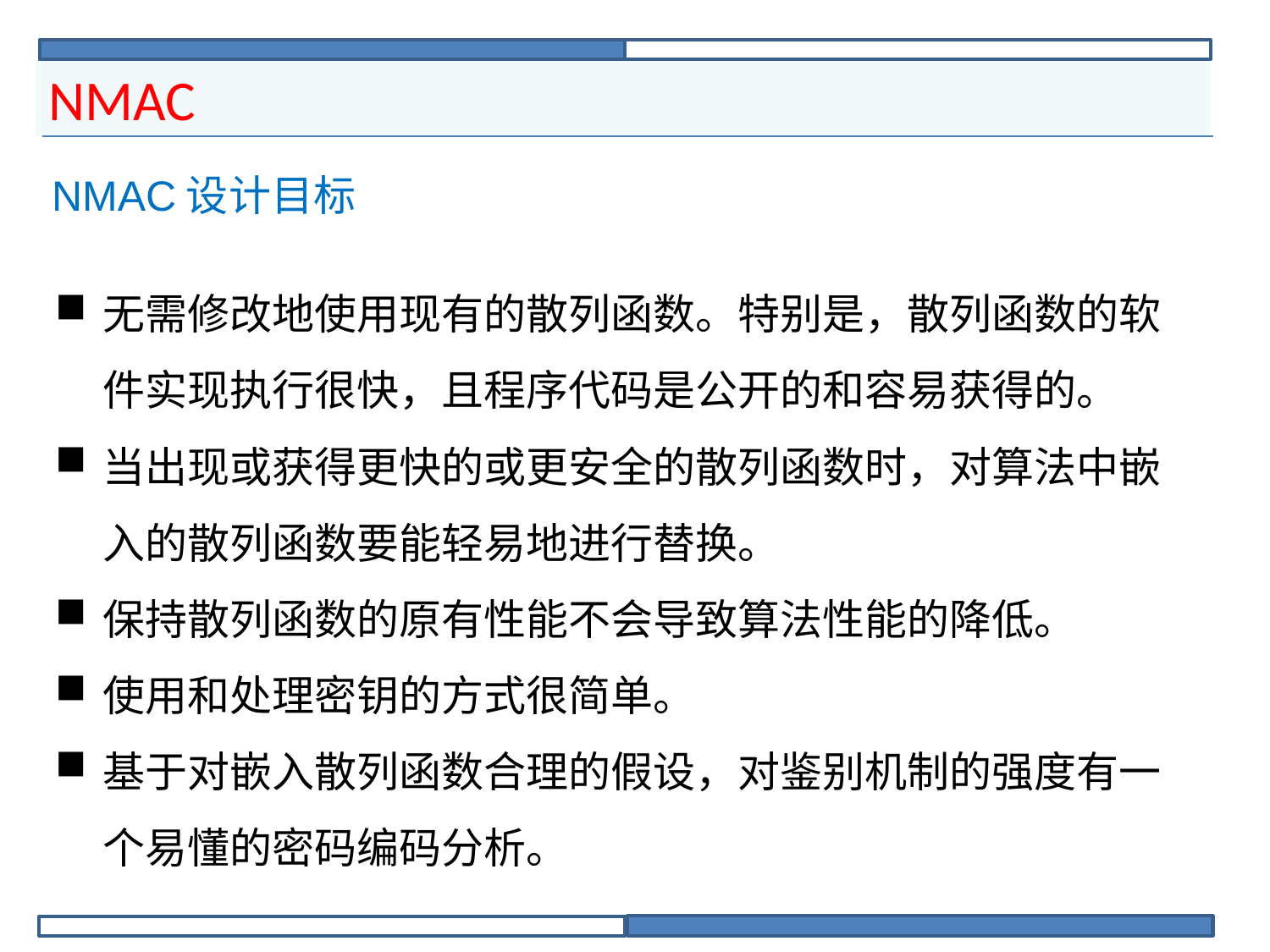

# NMAC
NMAC设计目标
无需修改地使用现有的散列函数。特别是，散列函数的软件实现执行很快，且程序代码是公开的和容易获得的。
当出现或获得更快的或更安全的散列函数时，对算法中嵌入的散列函数要能轻易地进行替换。
保持散列函数的原有性能不会导致算法性能的降低。
使用和处理密钥的方式很简单。
基于对嵌入散列函数合理的假设，对鉴别机制的强度有一个易懂的密码编码分析。